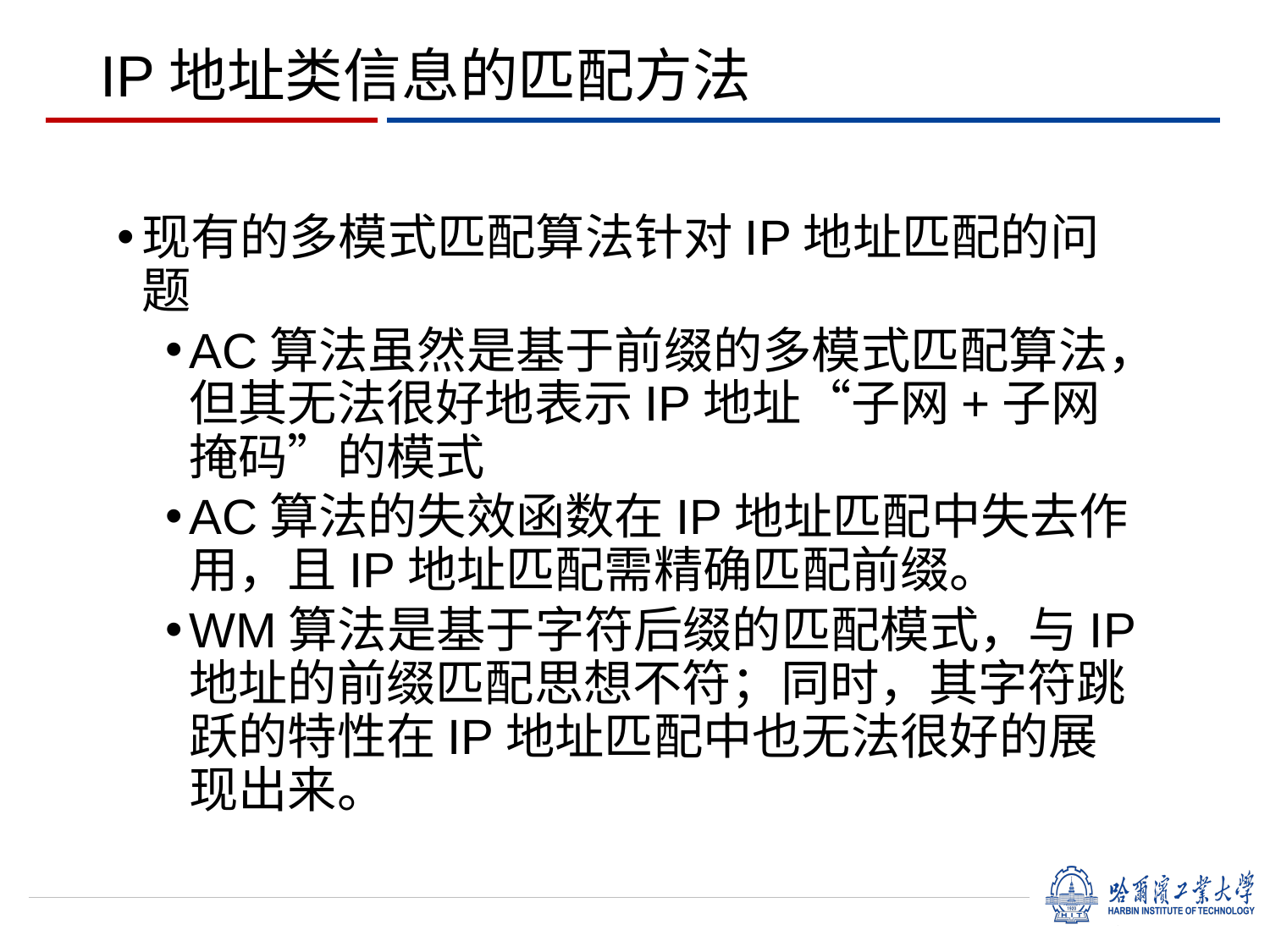

# IP地址类信息的匹配方法
现有的多模式匹配算法针对IP地址匹配的问题
AC算法虽然是基于前缀的多模式匹配算法，但其无法很好地表示IP地址“子网+子网掩码”的模式
AC算法的失效函数在IP地址匹配中失去作用，且IP地址匹配需精确匹配前缀。
WM算法是基于字符后缀的匹配模式，与IP地址的前缀匹配思想不符；同时，其字符跳跃的特性在IP地址匹配中也无法很好的展现出来。